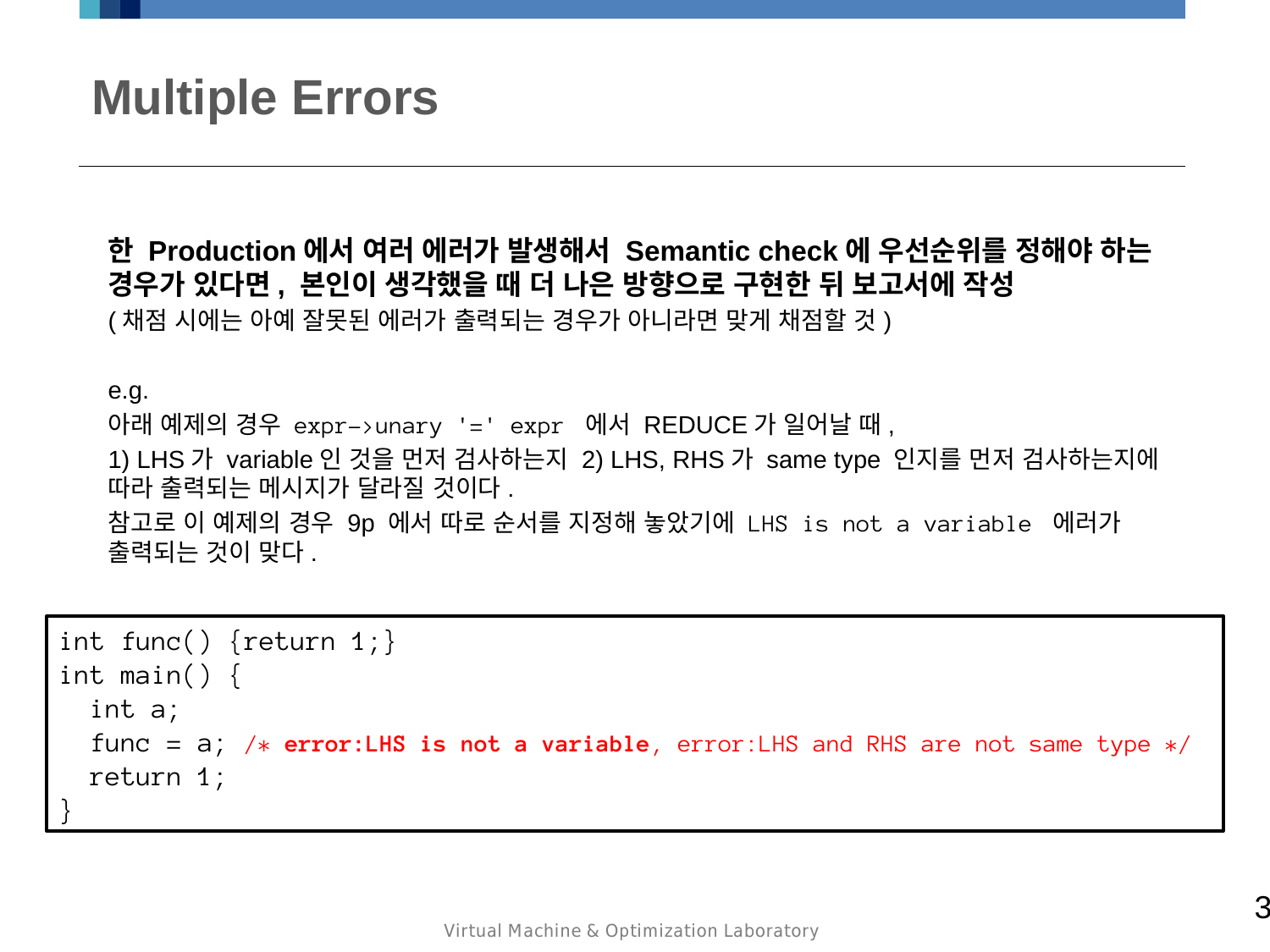

# Multiple Errors
한 Production에서 여러 에러가 발생해서 Semantic check에 우선순위를 정해야 하는 경우가 있다면, 본인이 생각했을 때 더 나은 방향으로 구현한 뒤 보고서에 작성
(채점 시에는 아예 잘못된 에러가 출력되는 경우가 아니라면 맞게 채점할 것)

e.g.
아래 예제의 경우 expr->unary '=' expr 에서 REDUCE가 일어날 때,
1) LHS가 variable인 것을 먼저 검사하는지 2) LHS, RHS가 same type 인지를 먼저 검사하는지에 따라 출력되는 메시지가 달라질 것이다.
참고로 이 예제의 경우 9p 에서 따로 순서를 지정해 놓았기에 LHS is not a variable 에러가 출력되는 것이 맞다.
int func() {return 1;}
int main() {
  int a;
  func = a; /* error:LHS is not a variable, error:LHS and RHS are not same type */
  return 1;
}